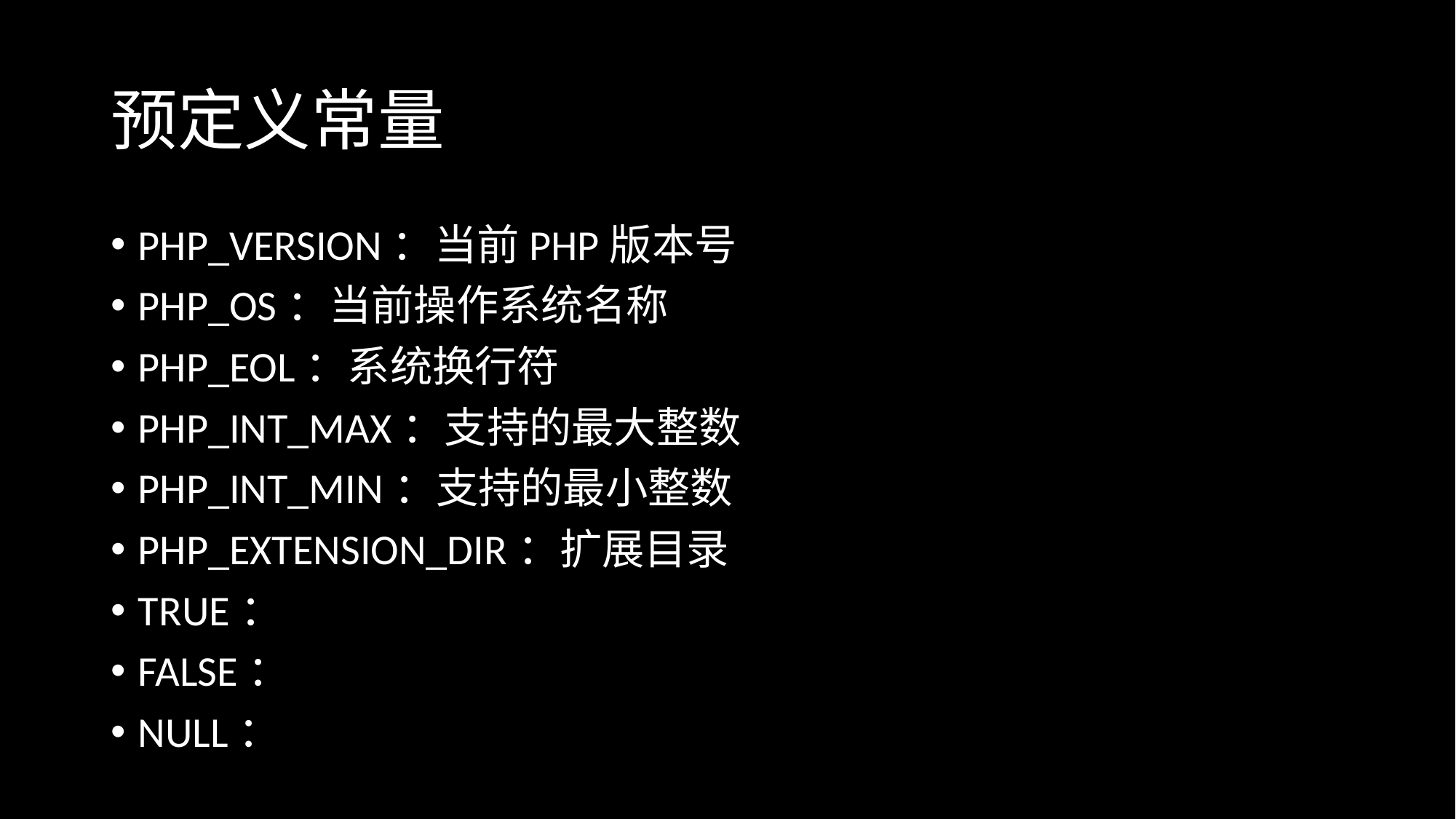

# 预定义常量
PHP_VERSION：当前PHP版本号
PHP_OS：当前操作系统名称
PHP_EOL：系统换行符
PHP_INT_MAX：支持的最大整数
PHP_INT_MIN：支持的最小整数
PHP_EXTENSION_DIR：扩展目录
TRUE：
FALSE：
NULL：